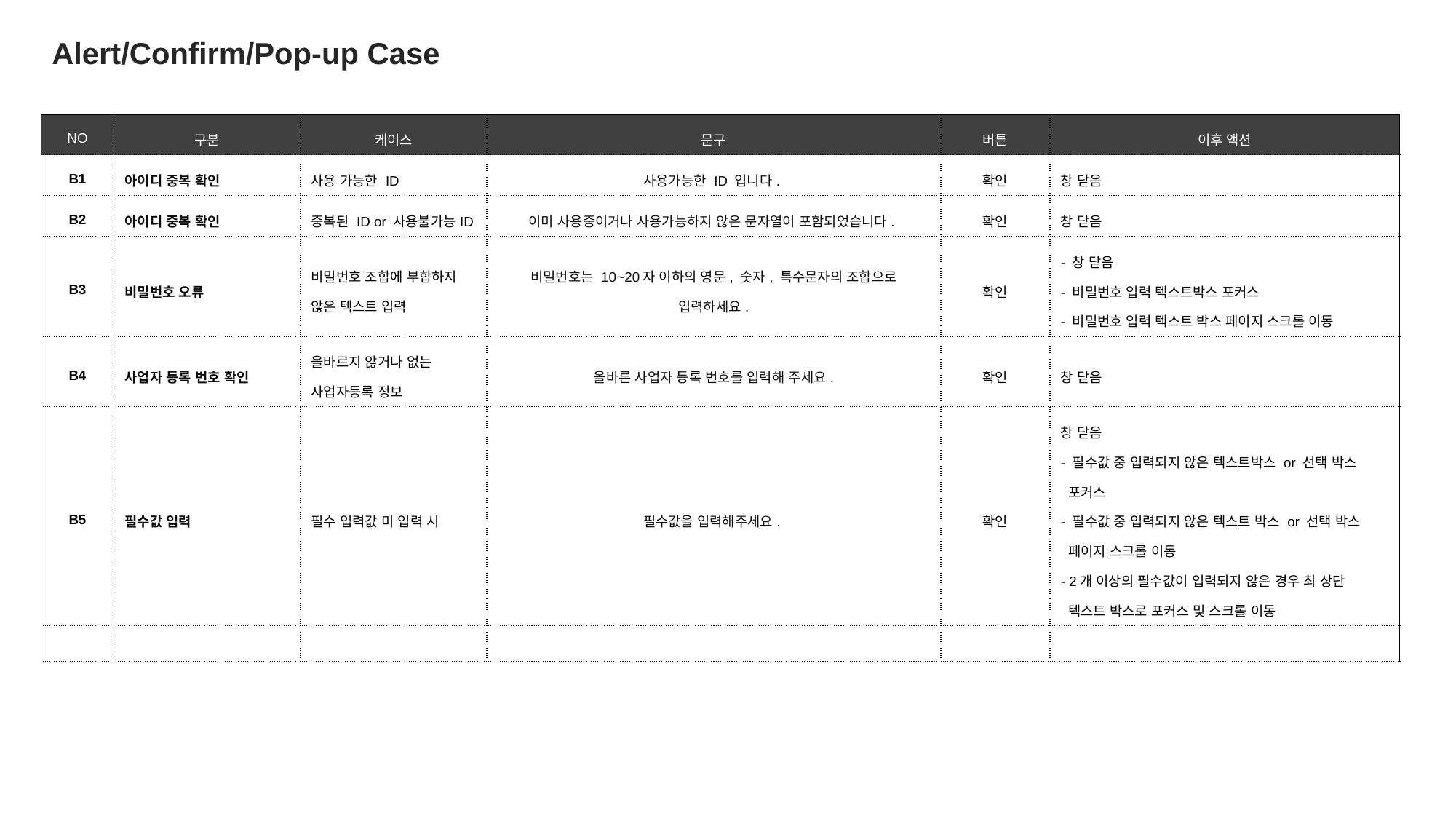

Alert/Confirm/Pop-up Case
| NO | 구분 | 케이스 | 문구 | 버튼 | 이후 액션 |
| --- | --- | --- | --- | --- | --- |
| B1 | 아이디 중복 확인 | 사용 가능한 ID | 사용가능한 ID 입니다. | 확인 | 창 닫음 |
| B2 | 아이디 중복 확인 | 중복된 ID or 사용불가능ID | 이미 사용중이거나 사용가능하지 않은 문자열이 포함되었습니다. | 확인 | 창 닫음 |
| B3 | 비밀번호 오류 | 비밀번호 조합에 부합하지 않은 텍스트 입력 | 비밀번호는 10~20자 이하의 영문, 숫자, 특수문자의 조합으로 입력하세요. | 확인 | - 창 닫음 - 비밀번호 입력 텍스트박스 포커스 - 비밀번호 입력 텍스트 박스 페이지 스크롤 이동 |
| B4 | 사업자 등록 번호 확인 | 올바르지 않거나 없는 사업자등록 정보 | 올바른 사업자 등록 번호를 입력해 주세요. | 확인 | 창 닫음 |
| B5 | 필수값 입력 | 필수 입력값 미 입력 시 | 필수값을 입력해주세요. | 확인 | 창 닫음 - 필수값 중 입력되지 않은 텍스트박스 or 선택 박스 포커스 - 필수값 중 입력되지 않은 텍스트 박스 or 선택 박스 페이지 스크롤 이동 - 2개 이상의 필수값이 입력되지 않은 경우 최 상단 텍스트 박스로 포커스 및 스크롤 이동 |
|  |  |  |  |  |  |